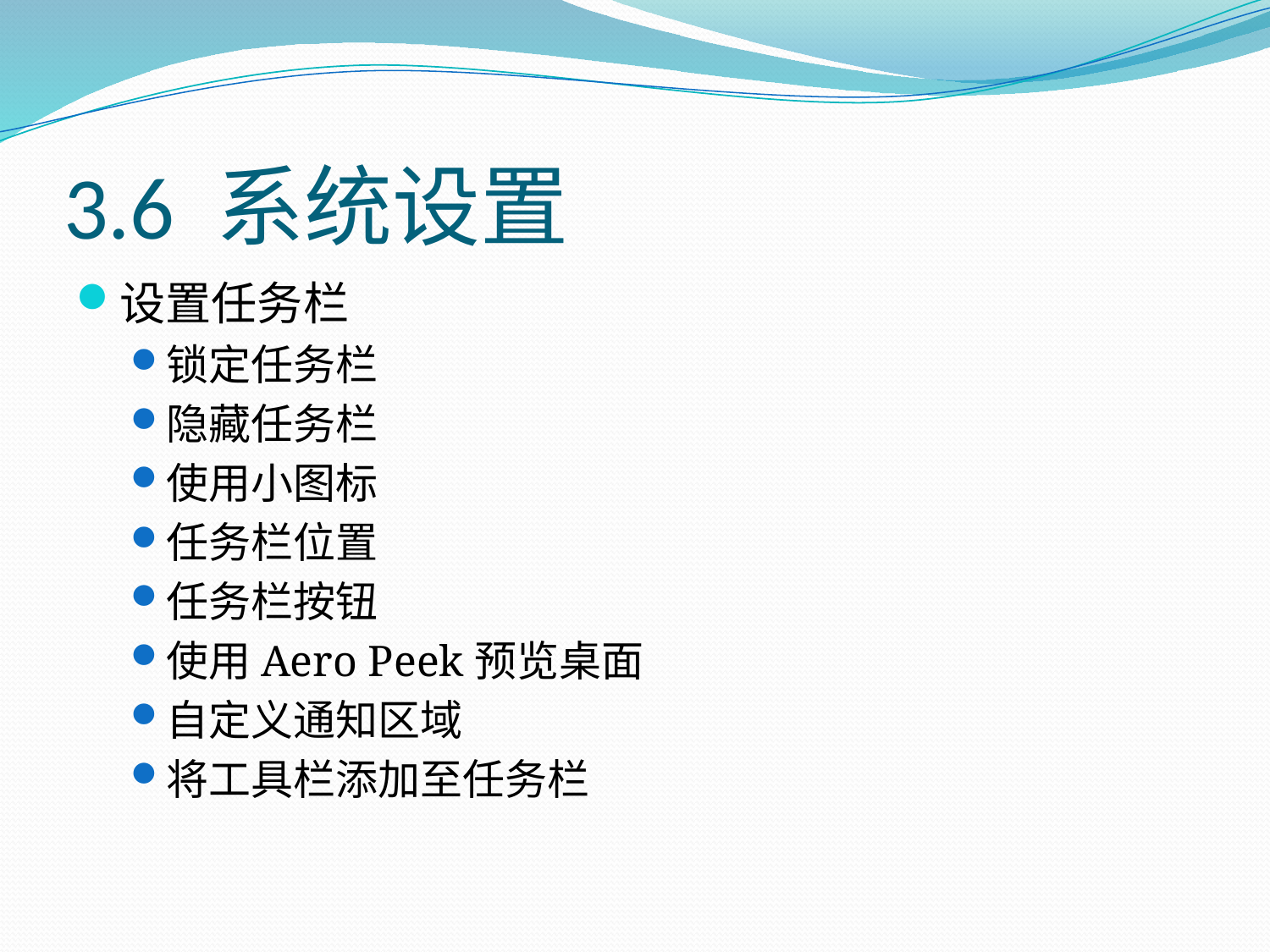

# 3.6 系统设置
设置任务栏
锁定任务栏
隐藏任务栏
使用小图标
任务栏位置
任务栏按钮
使用Aero Peek预览桌面
自定义通知区域
将工具栏添加至任务栏